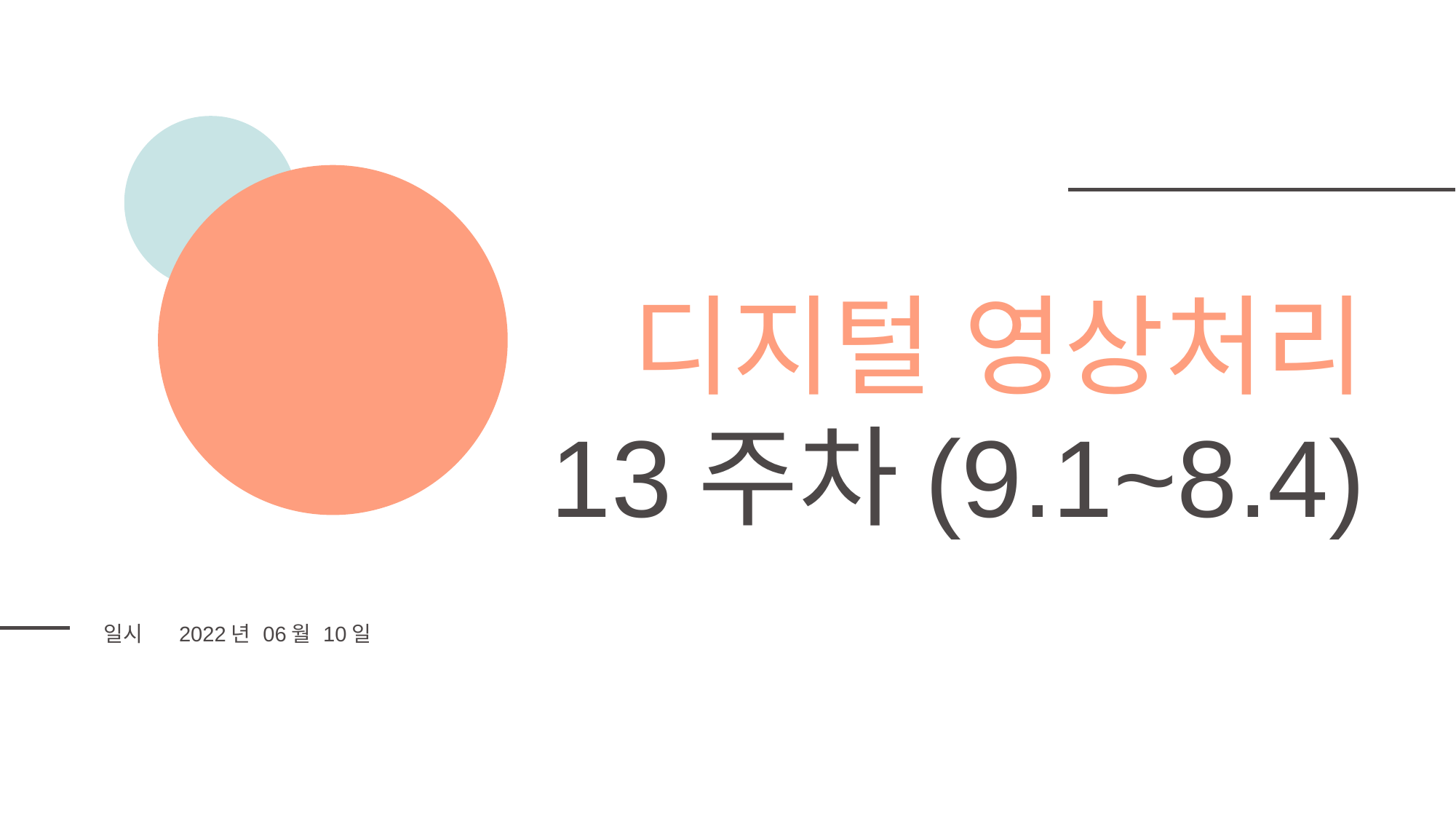

디지털 영상처리
13주차(9.1~8.4)
| 일시 | 2022년 06월 10일 |
| --- | --- |